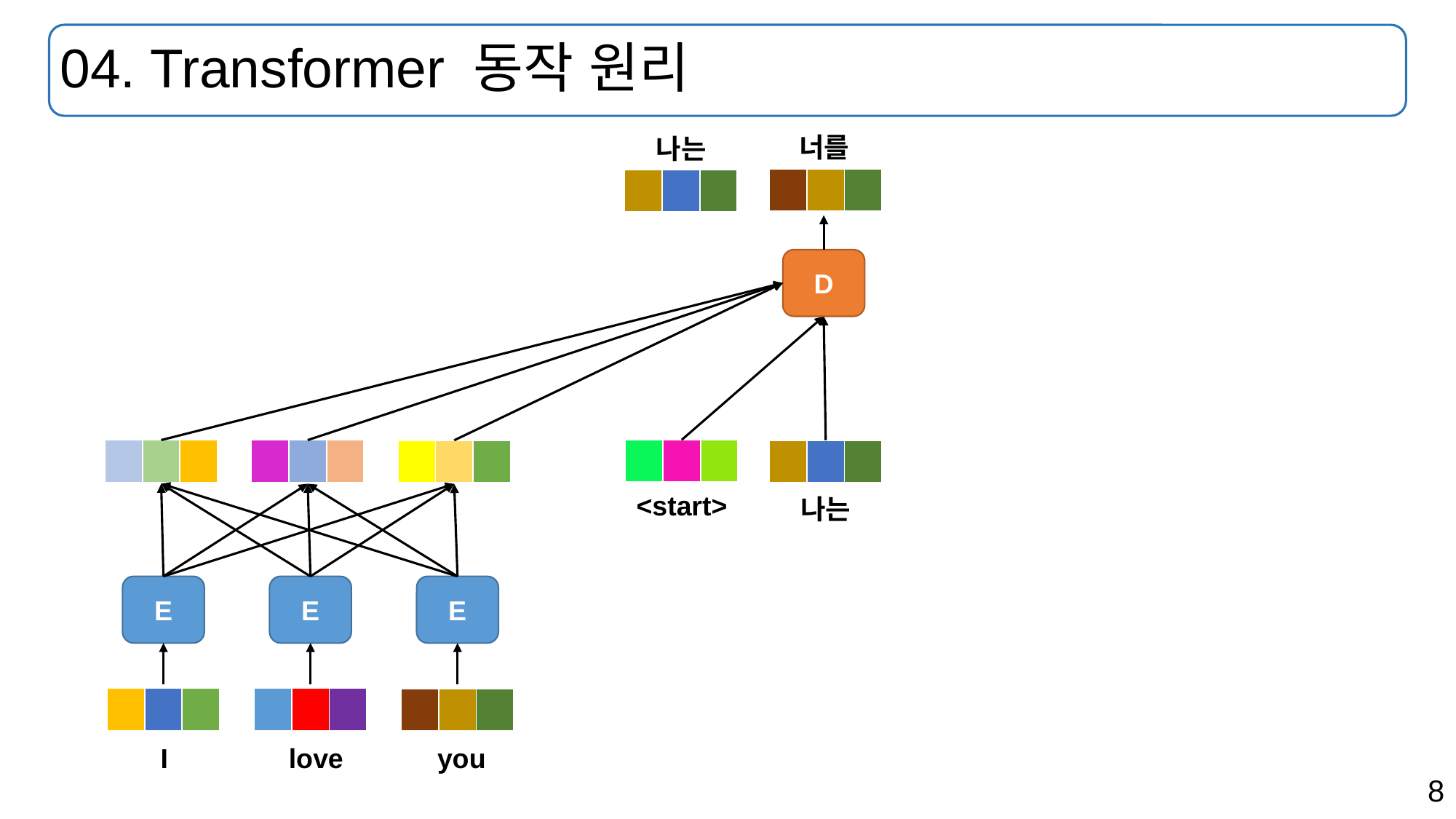

# 04. Transformer 동작 원리
너를
나는
|  |  |  |
| --- | --- | --- |
|  |  |  |
| --- | --- | --- |
D
|  |  |  |
| --- | --- | --- |
|  |  |  |
| --- | --- | --- |
|  |  |  |
| --- | --- | --- |
|  |  |  |
| --- | --- | --- |
|  |  |  |
| --- | --- | --- |
<start>
E
E
E
나는
|  |  |  |
| --- | --- | --- |
|  |  |  |
| --- | --- | --- |
|  |  |  |
| --- | --- | --- |
I
love
you